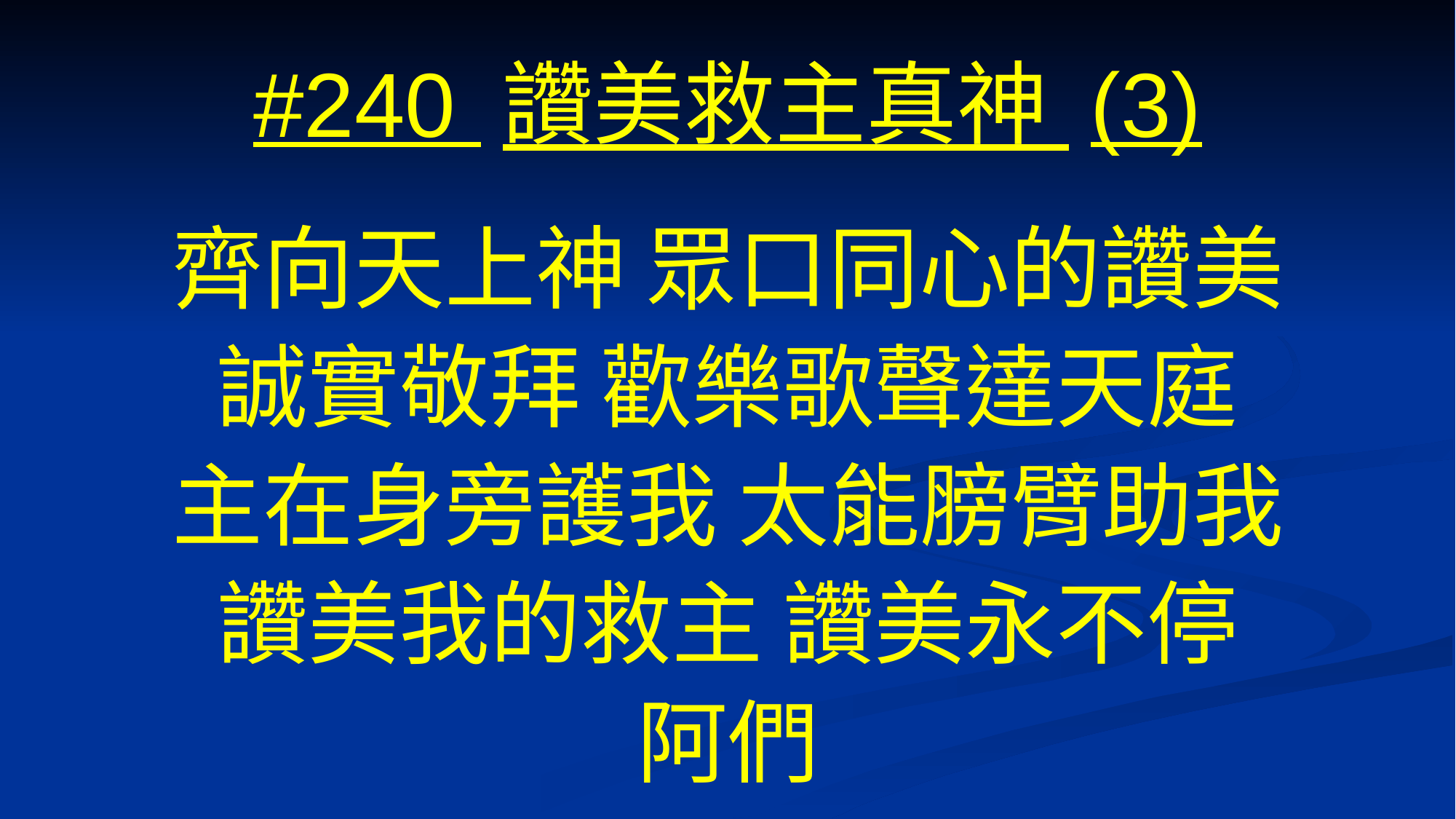

# #240 讚美救主真神 (3)
齊向天上神 眾口同心的讚美
誠實敬拜 歡樂歌聲達天庭
主在身旁護我 太能膀臂助我
讚美我的救主 讚美永不停
阿們